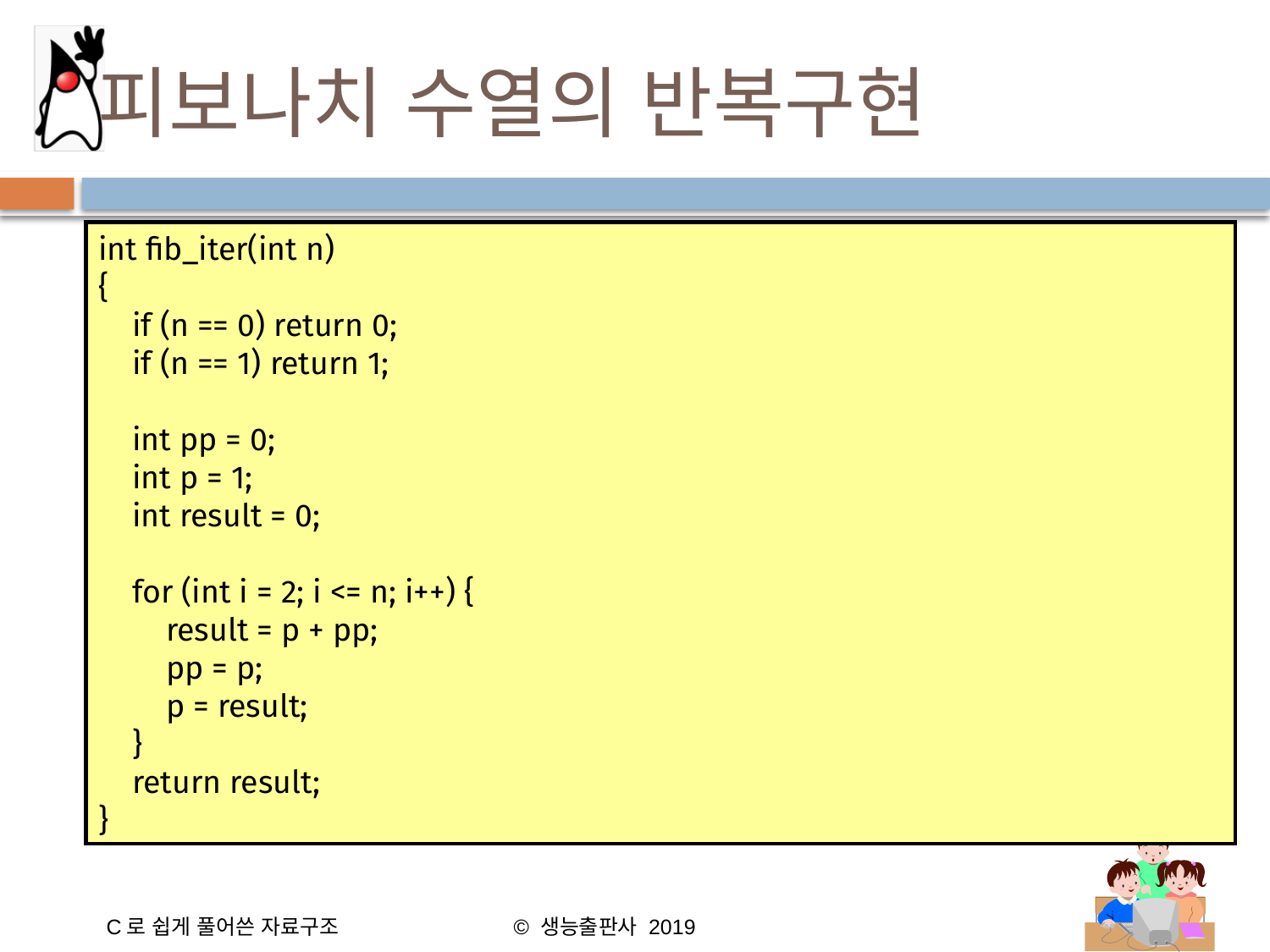

# 피보나치 수열의 반복구현

int fib_iter(int n)
{
    if (n == 0) return 0;
    if (n == 1) return 1;

    int pp = 0;
    int p = 1;
    int result = 0;

    for (int i = 2; i <= n; i++) {
        result = p + pp;
        pp = p;
        p = result;
    }
    return result;
}